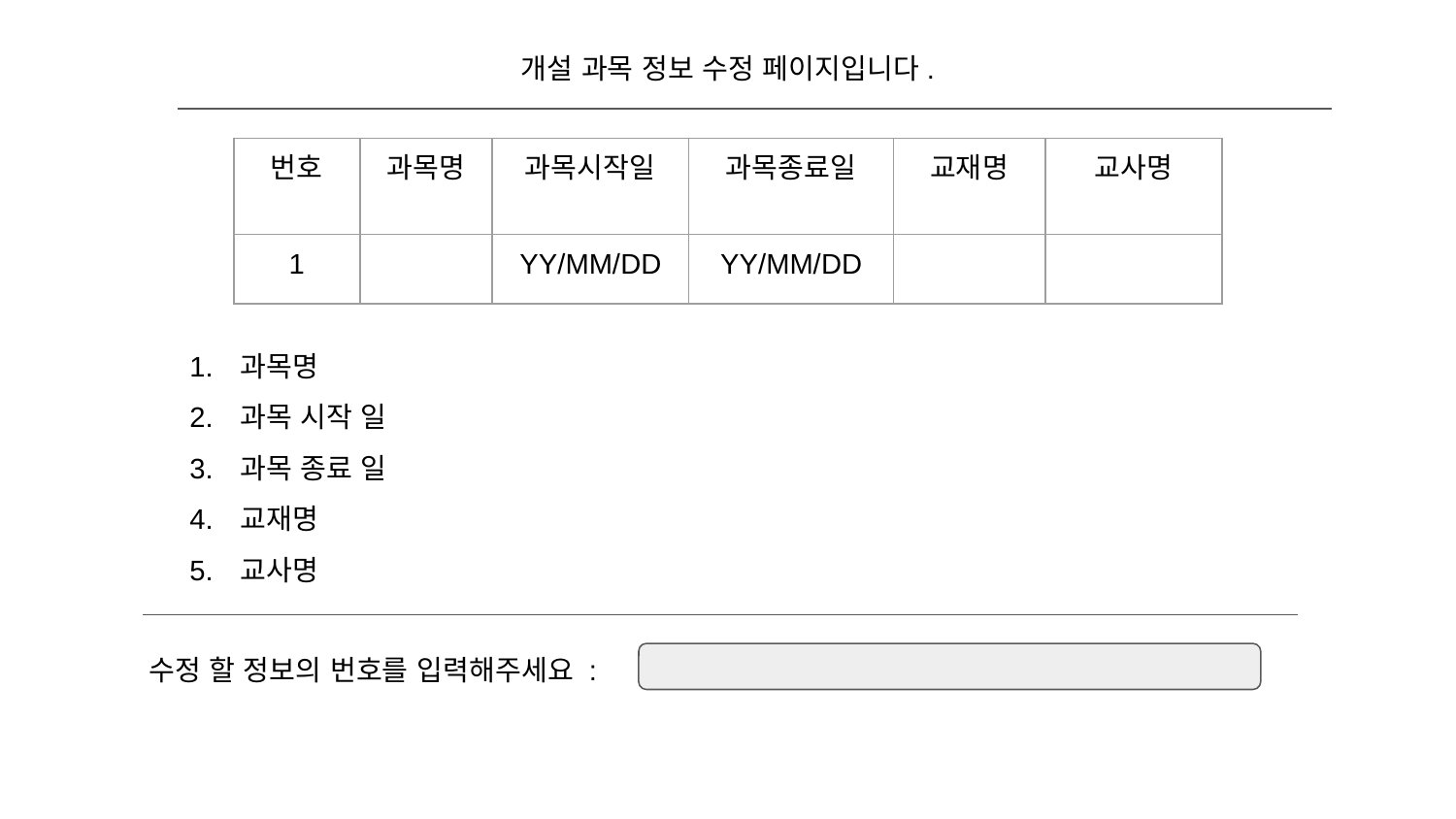

개설 과목 정보 수정 페이지입니다.
| 번호 | 과목명 | 과목시작일 | 과목종료일 | 교재명 | 교사명 |
| --- | --- | --- | --- | --- | --- |
| 1 |  | YY/MM/DD | YY/MM/DD |  |  |
과목명
과목 시작 일
과목 종료 일
교재명
교사명
수정 할 정보의 번호를 입력해주세요 :